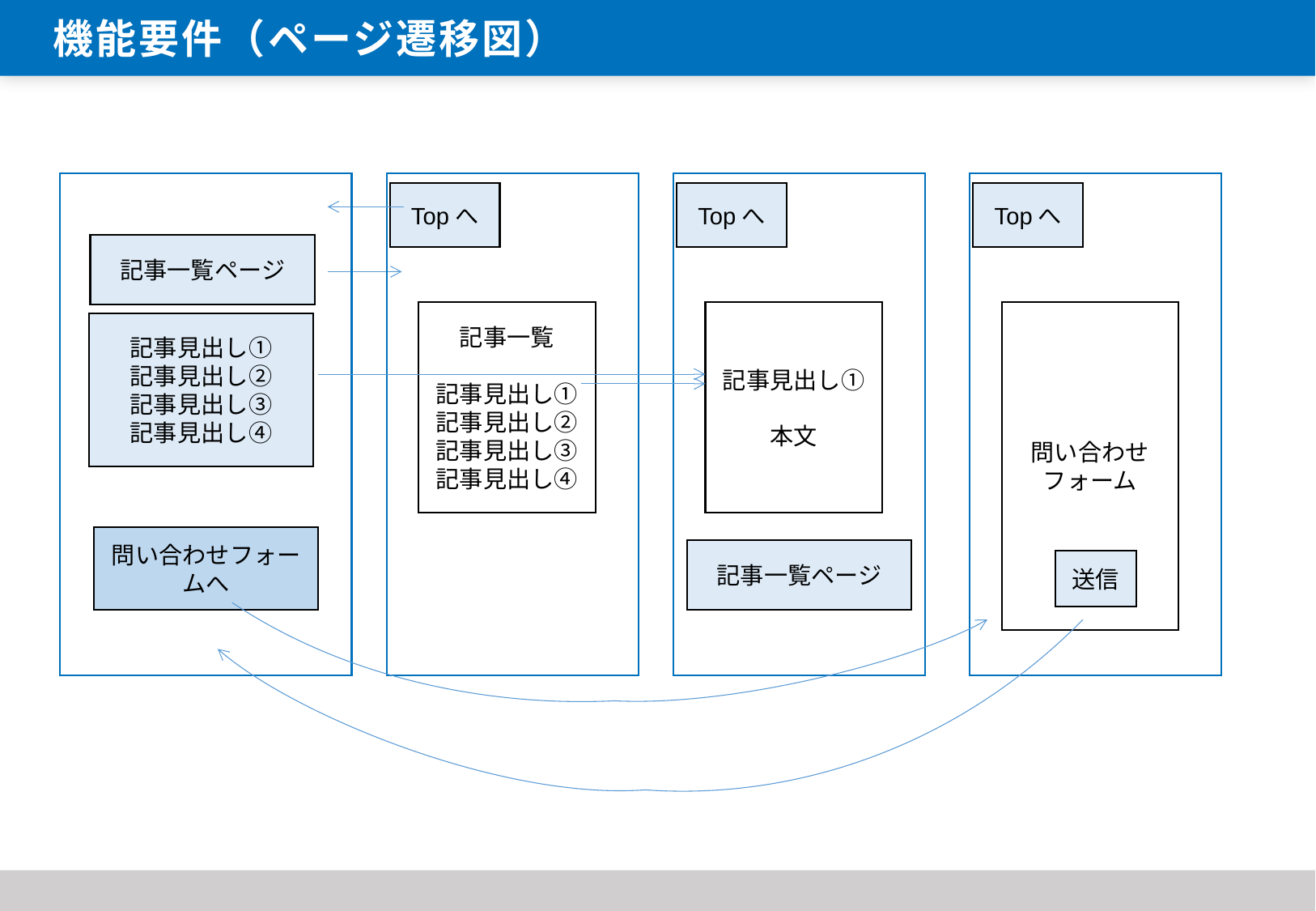

機能要件（ページ遷移図）

記事一覧ページ
記事見出し①
記事見出し②
記事見出し③
記事見出し④
問い合わせフォームへ

Topへ
記事一覧

記事見出し①
記事見出し②
記事見出し③
記事見出し④

Topへ
記事見出し①

本文

Topへ
問い合わせフォーム
記事一覧ページ
送信